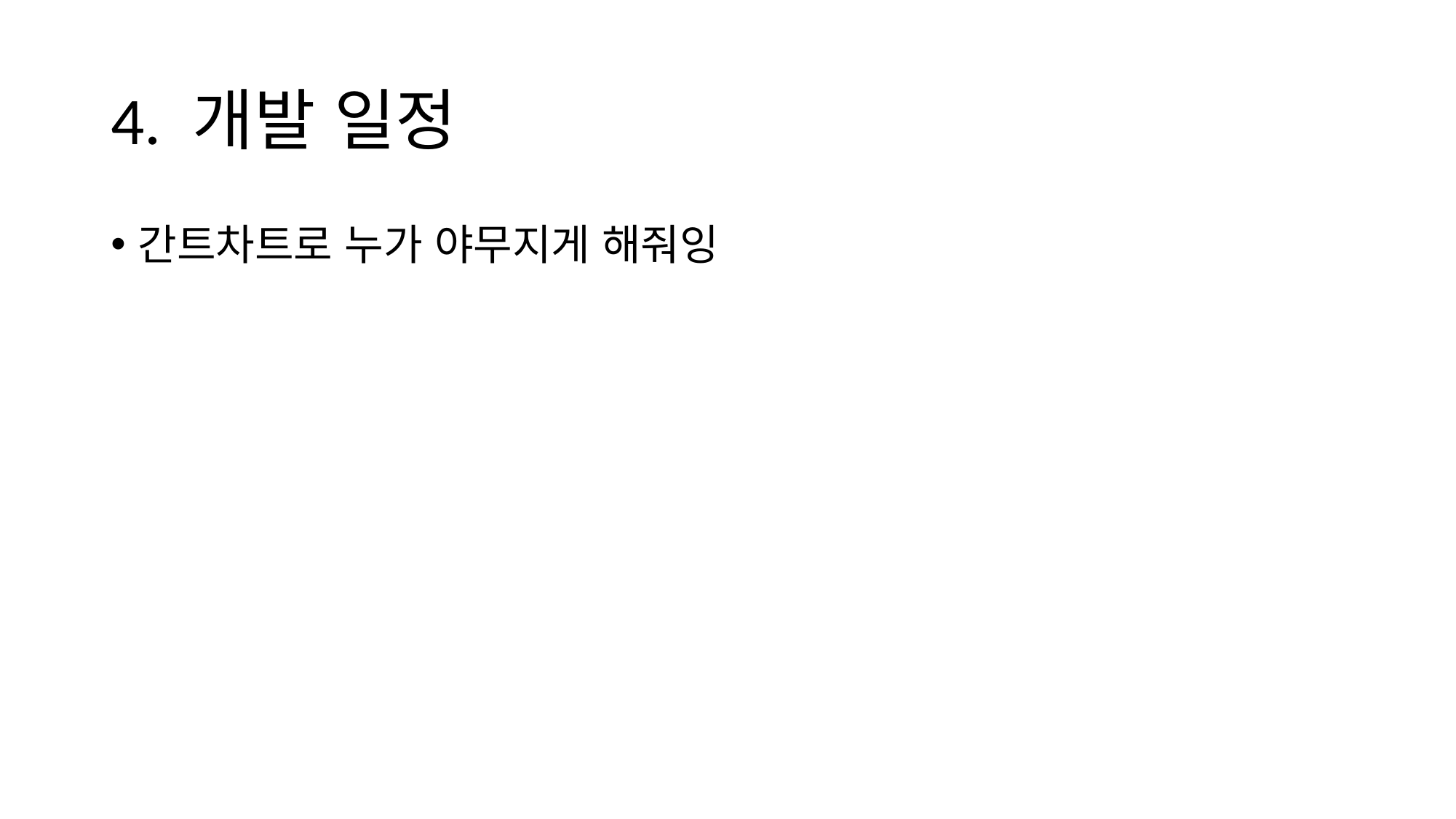

# 4. 개발 일정
간트차트로 누가 야무지게 해줘잉